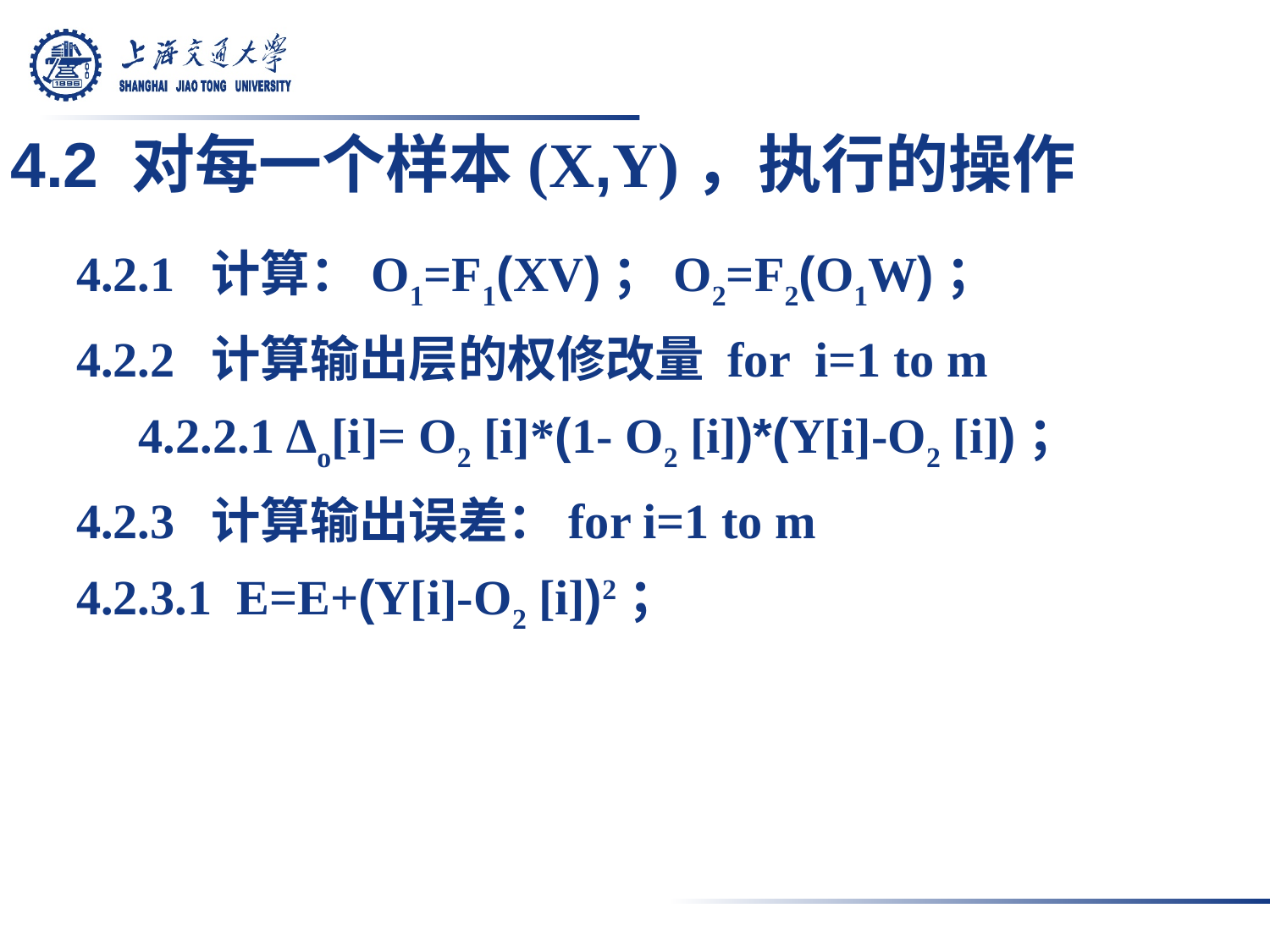

# 4.2 对每一个样本(X,Y)，执行的操作
4.2.1  计算：O1=F1(XV)；O2=F2(O1W)；
4.2.2  计算输出层的权修改量 for  i=1 to m
	4.2.2.1 ∆o[i]= O2 [i]*(1- O2 [i])*(Y[i]-O2 [i])；
4.2.3  计算输出误差：for i=1 to m
4.2.3.1  E=E+(Y[i]-O2 [i])2；